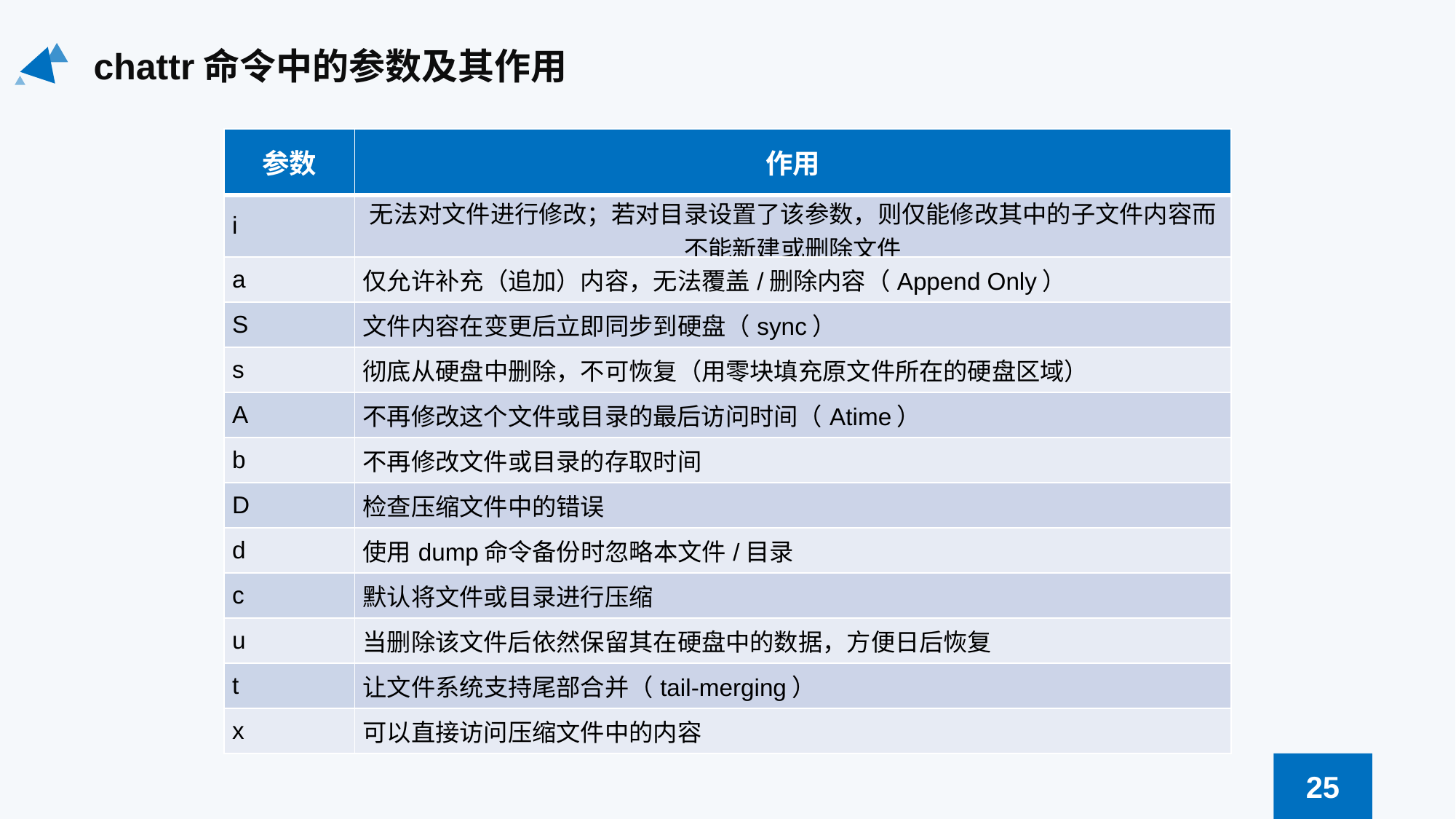

chattr命令中的参数及其作用

| 参数 | 作用 |
| --- | --- |
| i | 无法对文件进行修改；若对目录设置了该参数，则仅能修改其中的子文件内容而不能新建或删除文件 |
| a | 仅允许补充（追加）内容，无法覆盖/删除内容（Append Only） |
| S | 文件内容在变更后立即同步到硬盘（sync） |
| s | 彻底从硬盘中删除，不可恢复（用零块填充原文件所在的硬盘区域） |
| A | 不再修改这个文件或目录的最后访问时间（Atime） |
| b | 不再修改文件或目录的存取时间 |
| D | 检查压缩文件中的错误 |
| d | 使用dump命令备份时忽略本文件/目录 |
| c | 默认将文件或目录进行压缩 |
| u | 当删除该文件后依然保留其在硬盘中的数据，方便日后恢复 |
| t | 让文件系统支持尾部合并（tail-merging） |
| x | 可以直接访问压缩文件中的内容 |

25